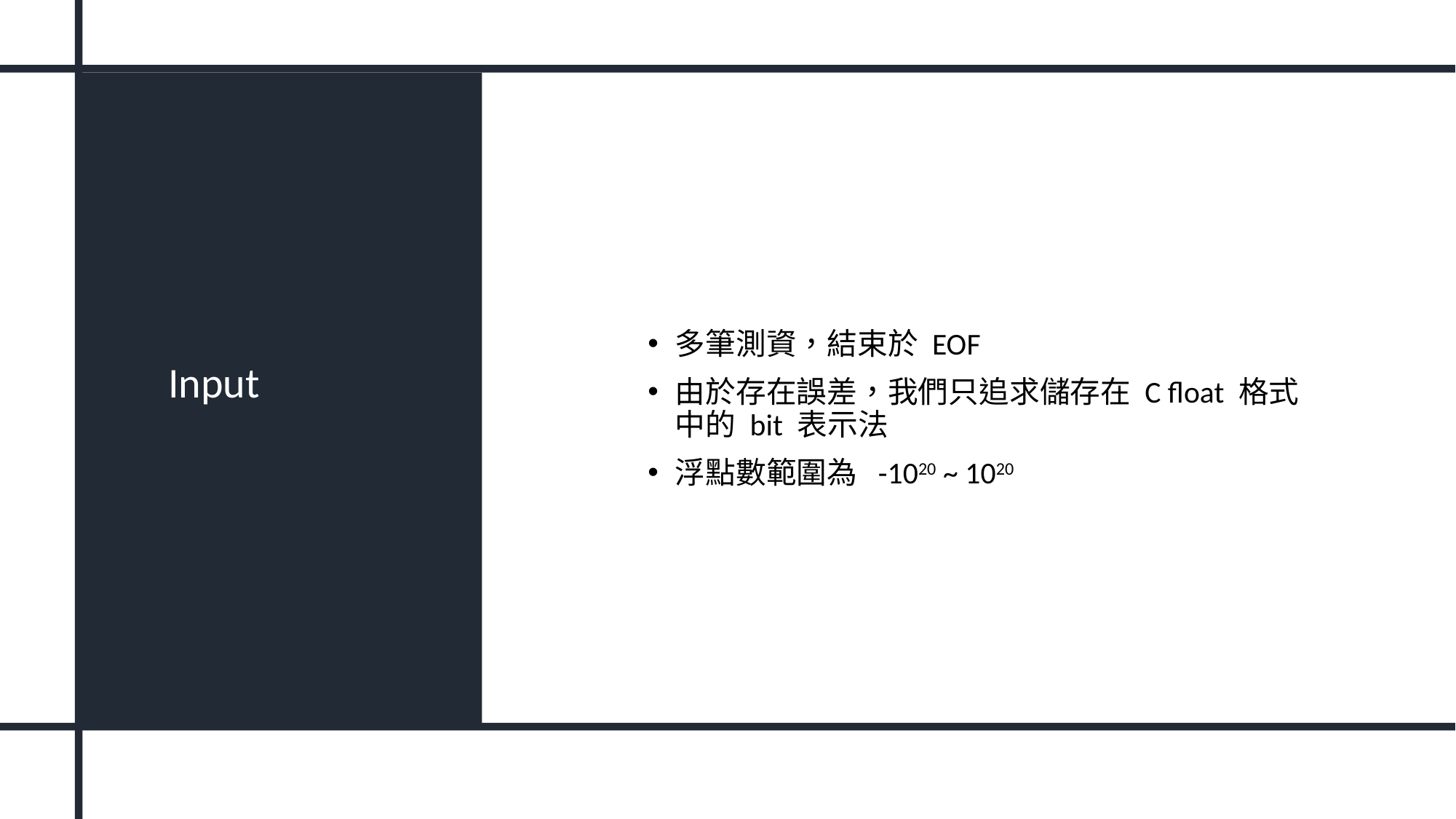

# Input
多筆測資，結束於 EOF
由於存在誤差，我們只追求儲存在 C float 格式中的 bit 表示法
浮點數範圍為  -1020 ~ 1020